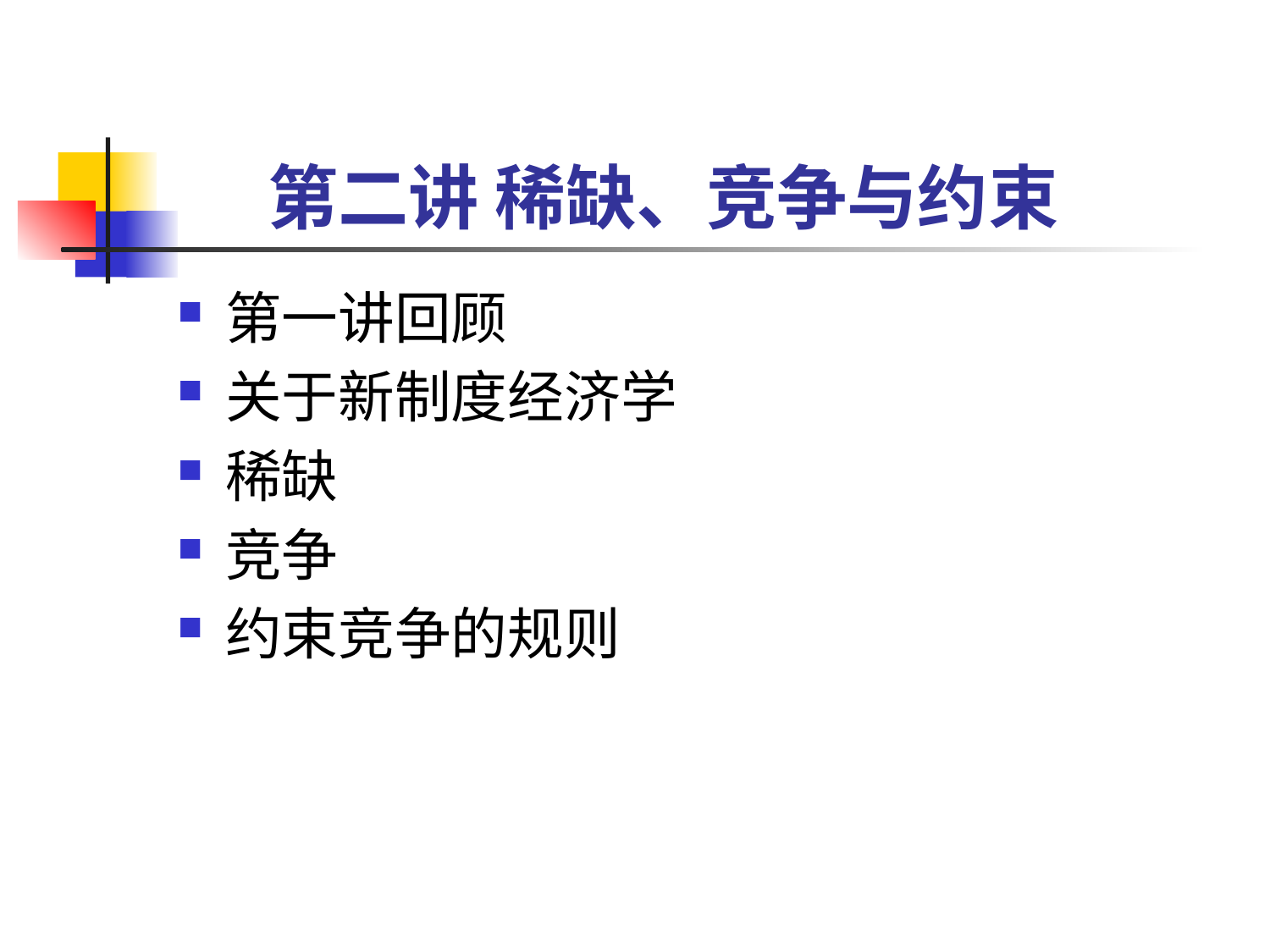

# 第二讲 稀缺、竞争与约束
第一讲回顾
关于新制度经济学
稀缺
竞争
约束竞争的规则